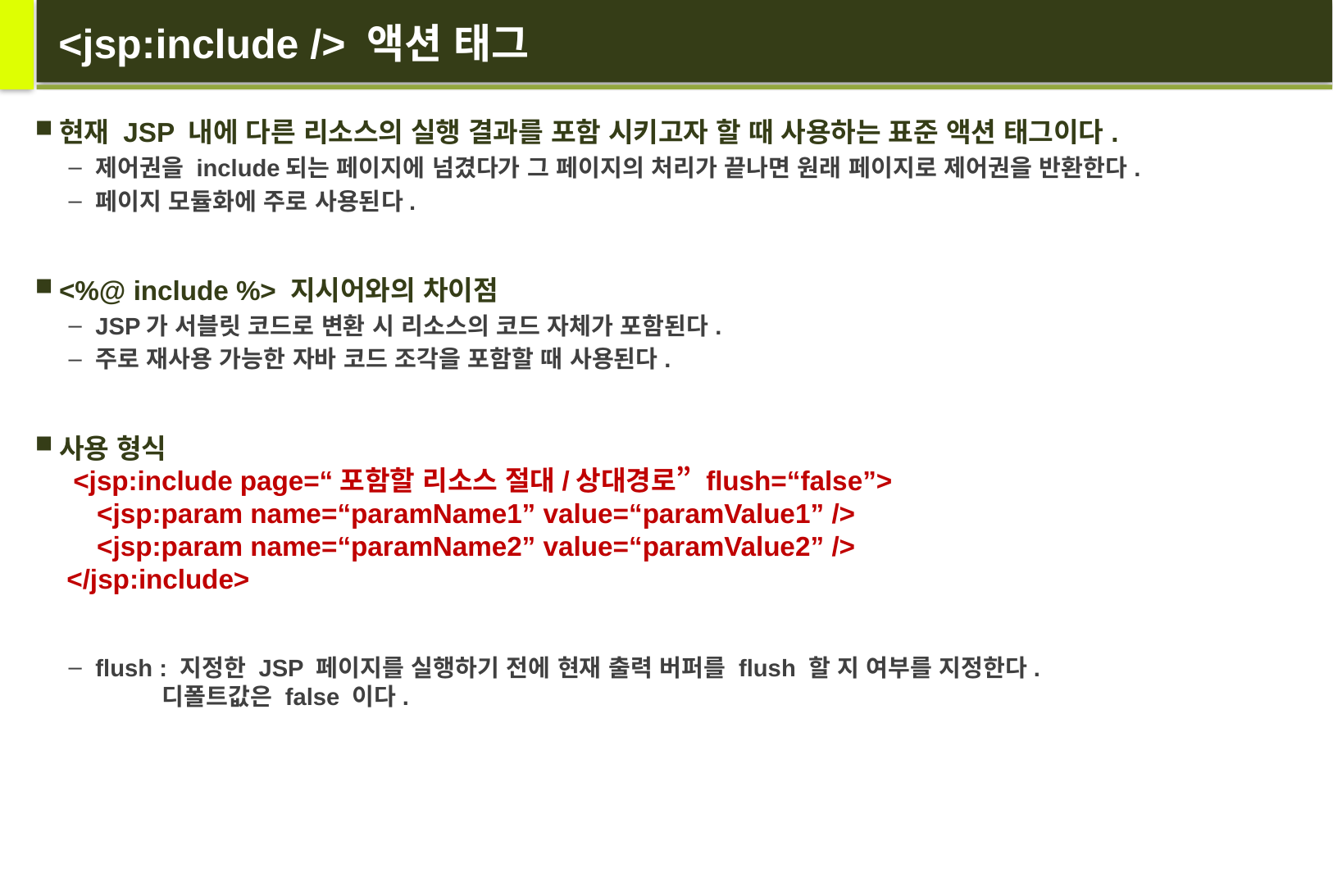

# <jsp:include /> 액션 태그
현재 JSP 내에 다른 리소스의 실행 결과를 포함 시키고자 할 때 사용하는 표준 액션 태그이다.
제어권을 include되는 페이지에 넘겼다가 그 페이지의 처리가 끝나면 원래 페이지로 제어권을 반환한다.
페이지 모듈화에 주로 사용된다.

<%@ include %> 지시어와의 차이점
JSP가 서블릿 코드로 변환 시 리소스의 코드 자체가 포함된다.
주로 재사용 가능한 자바 코드 조각을 포함할 때 사용된다.

사용 형식
 <jsp:include page=“포함할 리소스 절대/상대경로” flush=“false”>
     <jsp:param name=“paramName1” value=“paramValue1” />
     <jsp:param name=“paramName2” value=“paramValue2” />
 </jsp:include>

flush : 지정한 JSP 페이지를 실행하기 전에 현재 출력 버퍼를 flush 할 지 여부를 지정한다.
         디폴트값은 false 이다.